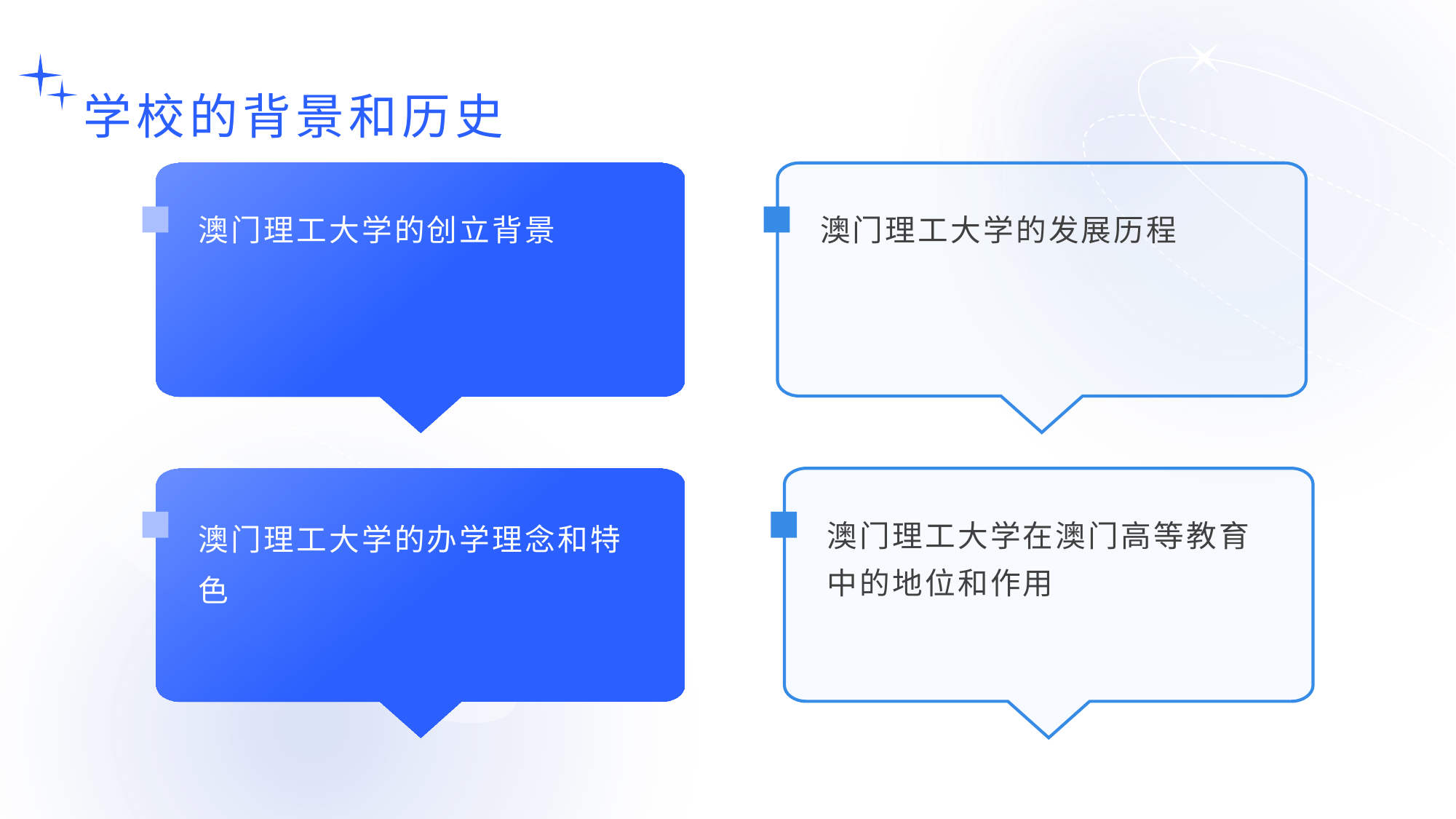

学校的背景和历史

澳门理工大学的创立背景
澳门理工大学的发展历程

澳门理工大学的办学理念和特色
澳门理工大学在澳门高等教育中的地位和作用